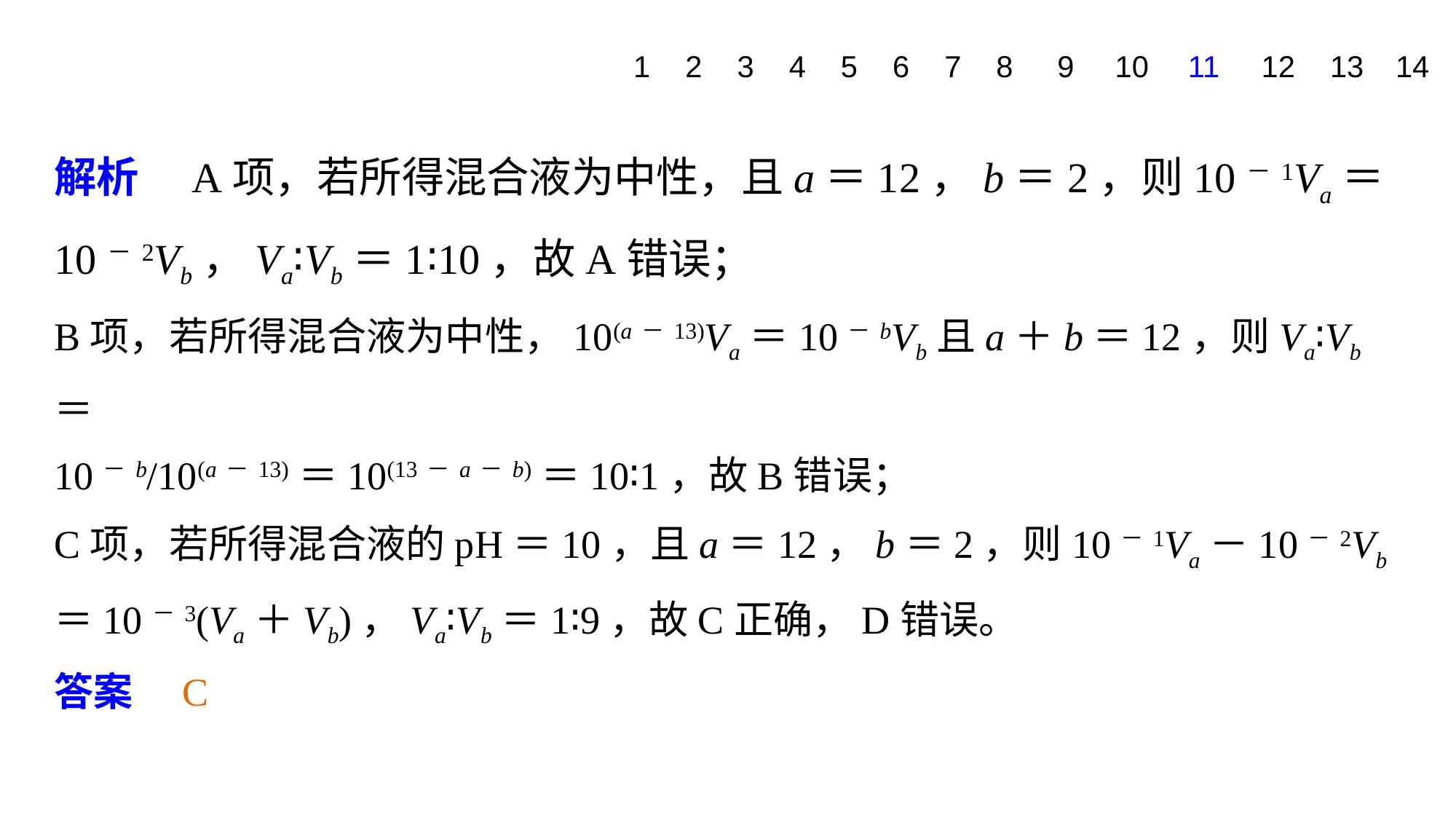

1
2
3
4
5
6
7
8
9
10
11
12
13
14
解析　A项，若所得混合液为中性，且a＝12，b＝2，则10－1Va＝10－2Vb，Va∶Vb＝1∶10，故A错误；
B项，若所得混合液为中性，10(a－13)Va＝10－bVb且a＋b＝12，则Va∶Vb＝
10－b/10(a－13)＝10(13－a－b)＝10∶1，故B错误；
C项，若所得混合液的pH＝10，且a＝12，b＝2，则10－1Va－10－2Vb＝10－3(Va＋Vb)，Va∶Vb＝1∶9，故C正确，D错误。
答案　C